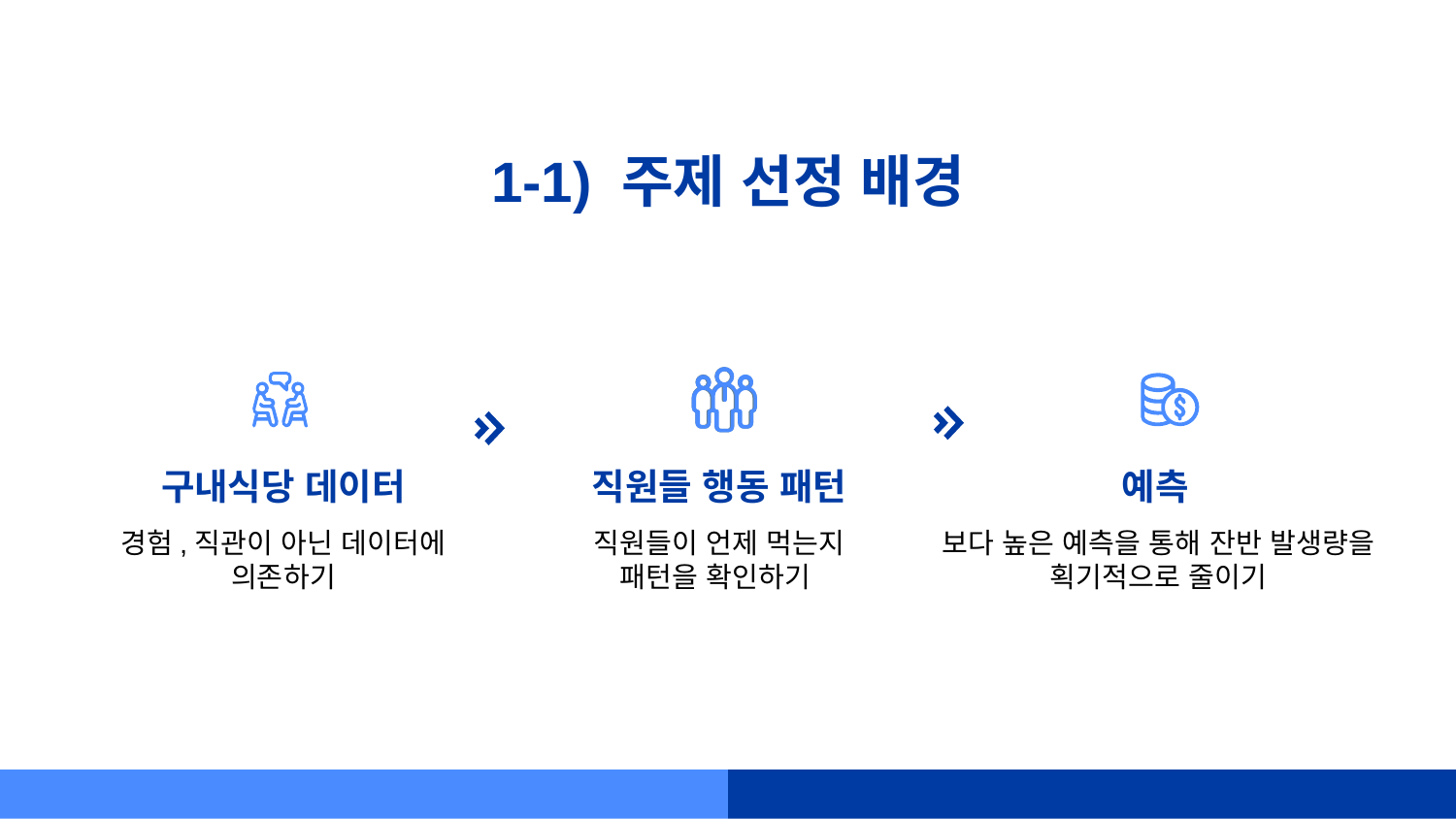

# 1-1) 주제 선정 배경

구내식당 데이터
직원들 행동 패턴
예측
경험,직관이 아닌 데이터에 의존하기
직원들이 언제 먹는지 패턴을 확인하기
보다 높은 예측을 통해 잔반 발생량을 획기적으로 줄이기